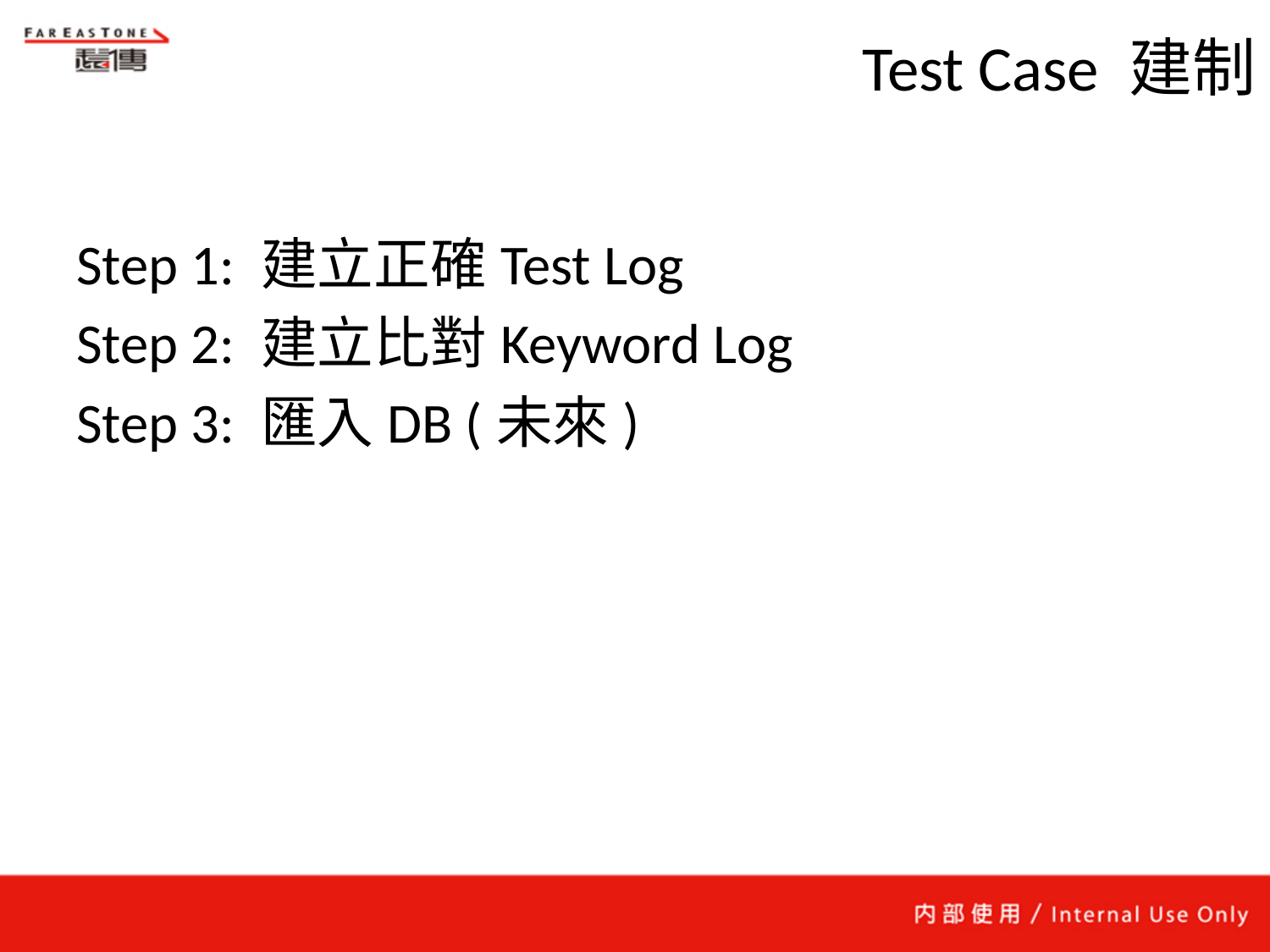

# Test Case 建制
Step 1: 建立正確Test Log
Step 2: 建立比對Keyword Log
Step 3: 匯入DB (未來)